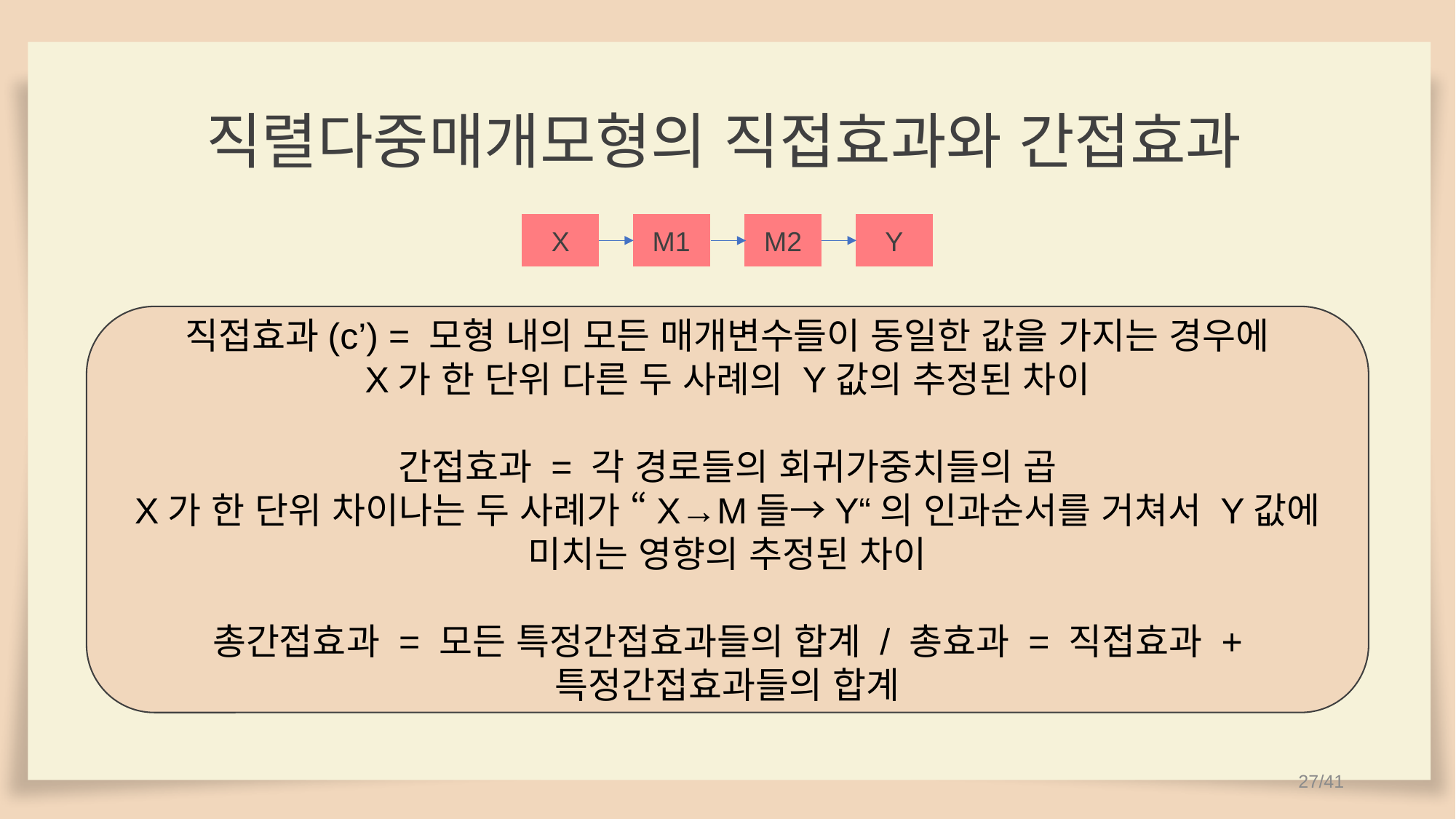

직렬다중매개모형의 직접효과와 간접효과

X
M1
M2
Y
직접효과(c’) = 모형 내의 모든 매개변수들이 동일한 값을 가지는 경우에
X가 한 단위 다른 두 사례의 Y값의 추정된 차이

간접효과 = 각 경로들의 회귀가중치들의 곱
X가 한 단위 차이나는 두 사례가 “X→M들→Y“의 인과순서를 거쳐서 Y값에 미치는 영향의 추정된 차이

총간접효과 = 모든 특정간접효과들의 합계 / 총효과 = 직접효과 + 특정간접효과들의 합계
27/41